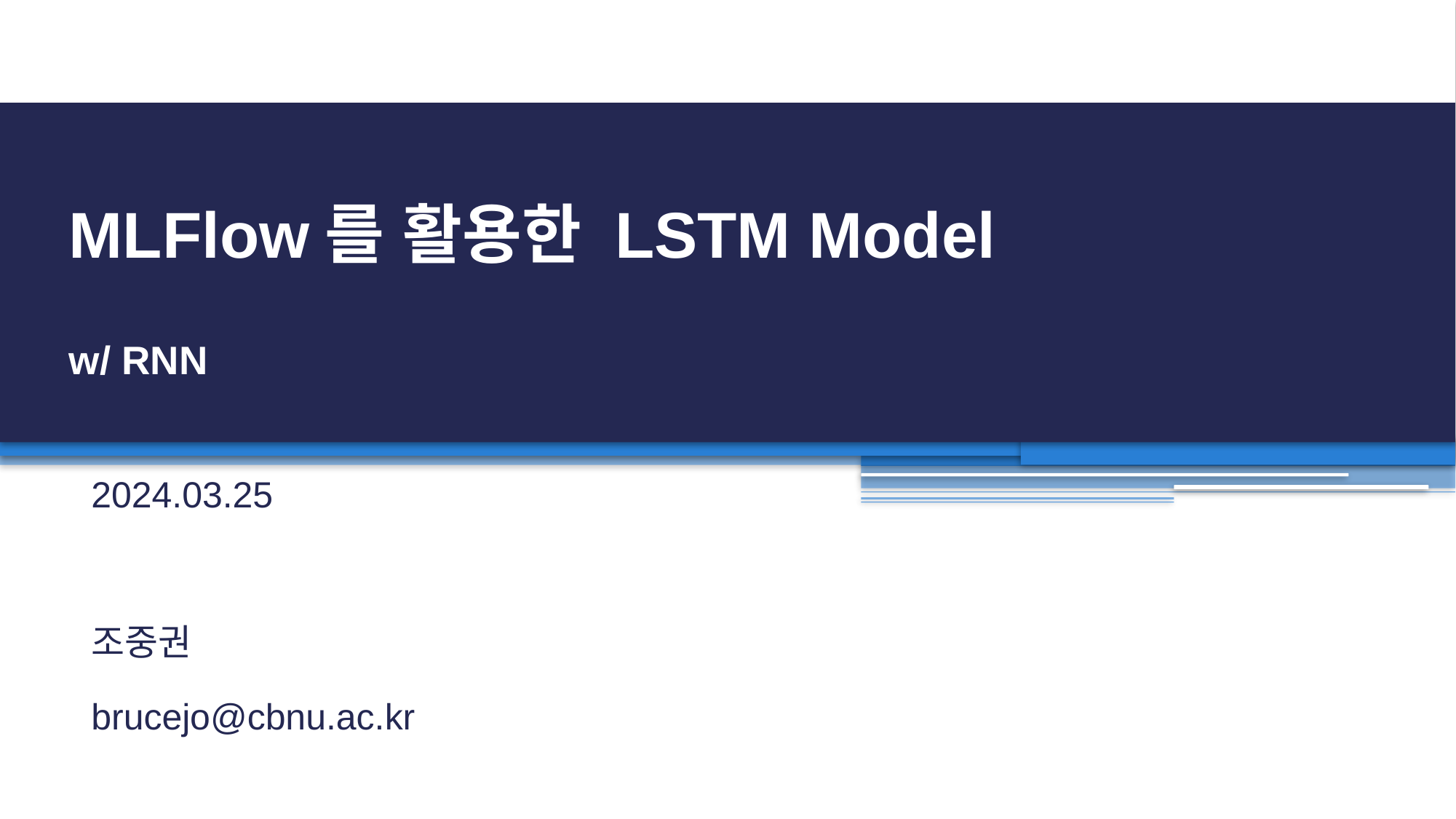

# MLFlow를 활용한 LSTM Model w/ RNN
2024.03.25

조중권
brucejo@cbnu.ac.kr